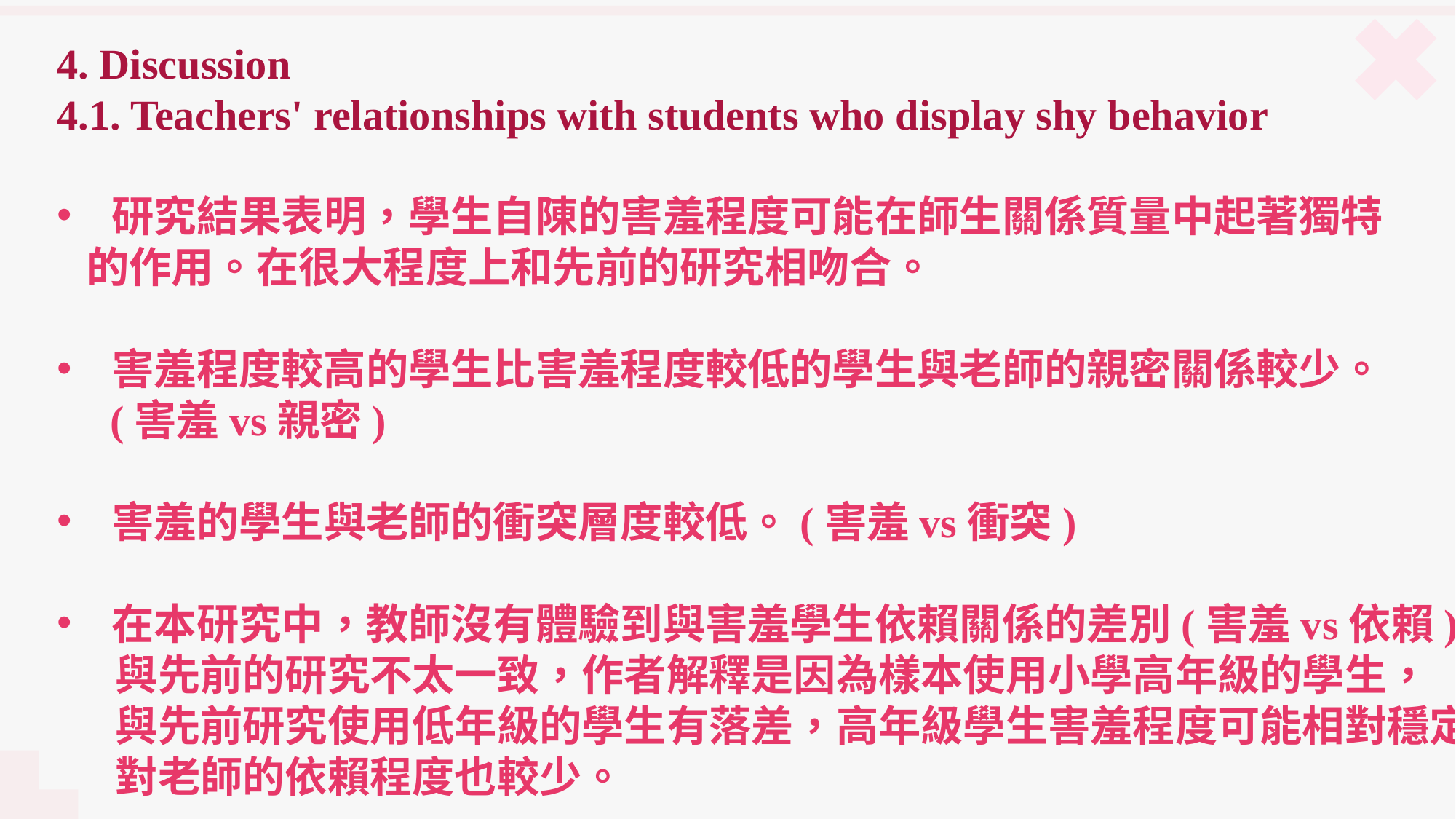

4. Discussion
4.1. Teachers' relationships with students who display shy behavior

研究結果表明，學生自陳的害羞程度可能在師生關係質量中起著獨特
  的作用。在很大程度上和先前的研究相吻合。

害羞程度較高的學生比害羞程度較低的學生與老師的親密關係較少。
     (害羞vs親密)

害羞的學生與老師的衝突層度較低。(害羞vs衝突)

在本研究中，教師沒有體驗到與害羞學生依賴關係的差別(害羞vs依賴)，
     與先前的研究不太一致，作者解釋是因為樣本使用小學高年級的學生，
     與先前研究使用低年級的學生有落差，高年級學生害羞程度可能相對穩定，
     對老師的依賴程度也較少。